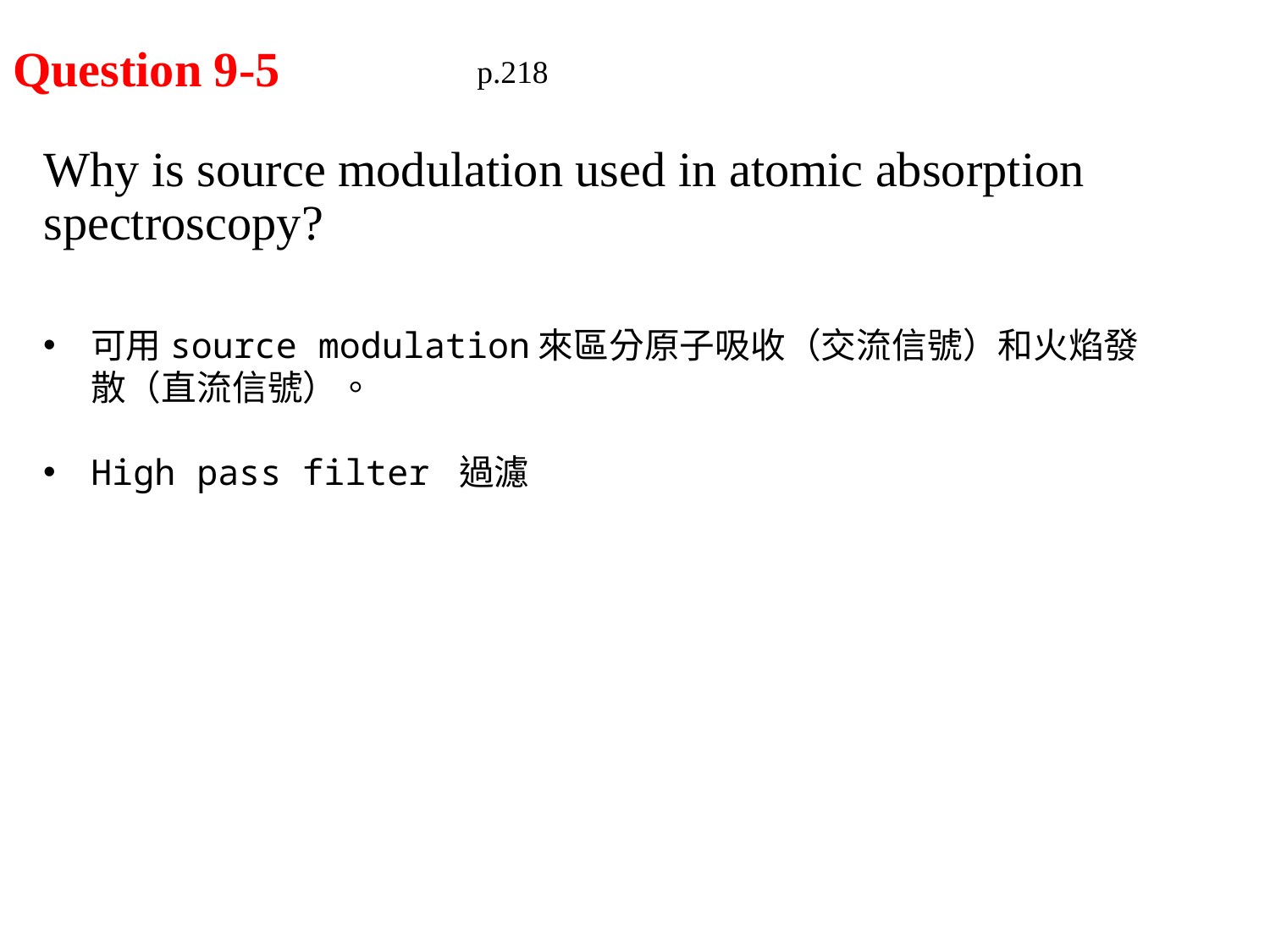

Question 9-5
p.218
# Why is source modulation used in atomic absorption spectroscopy?
可用source modulation來區分原子吸收（交流信號）和火焰發散（直流信號）。

High pass filter 過濾